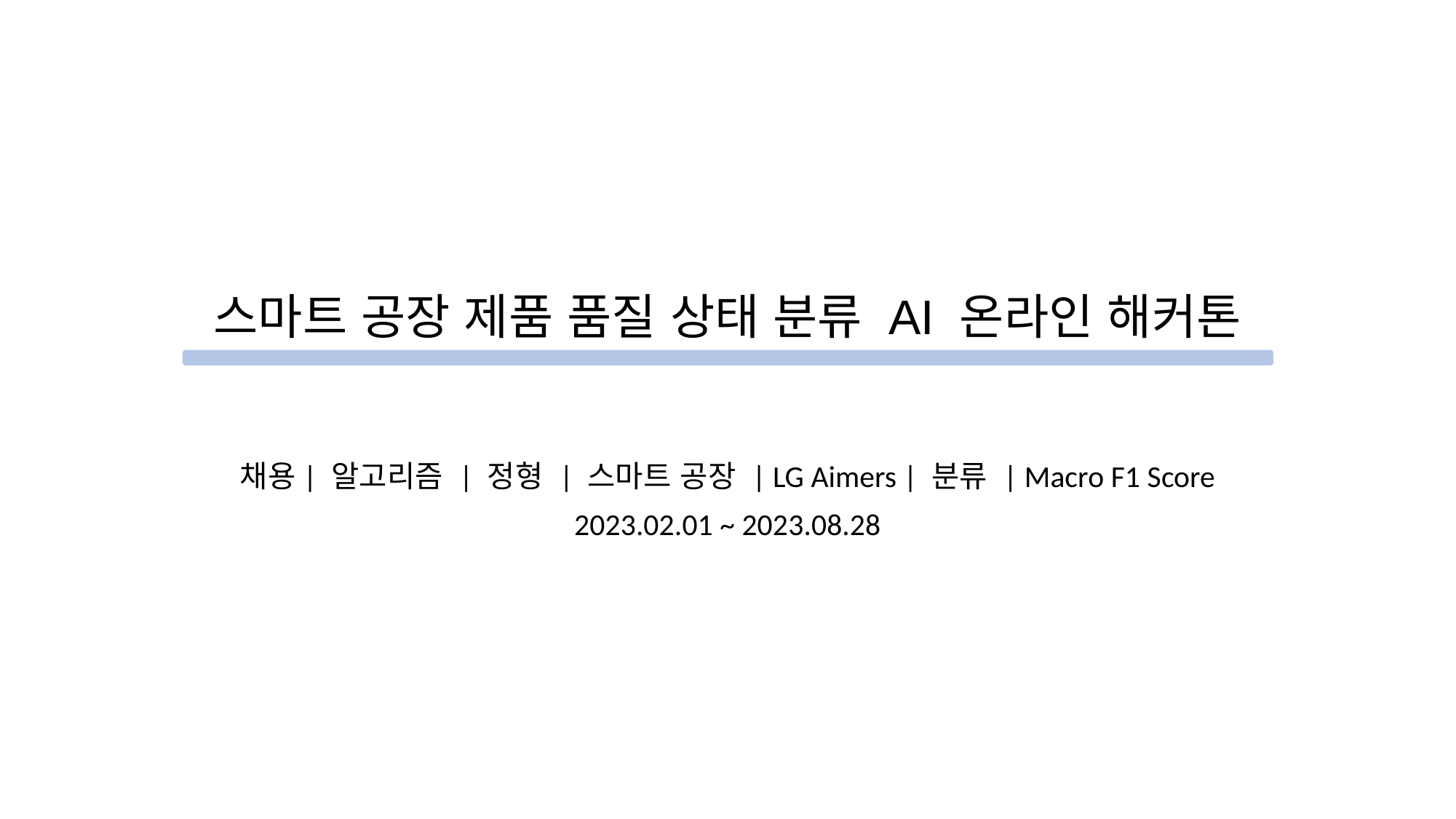

# 스마트 공장 제품 품질 상태 분류 AI 온라인 해커톤

채용| 알고리즘 | 정형 | 스마트 공장 | LG Aimers | 분류 | Macro F1 Score
2023.02.01 ~ 2023.08.28